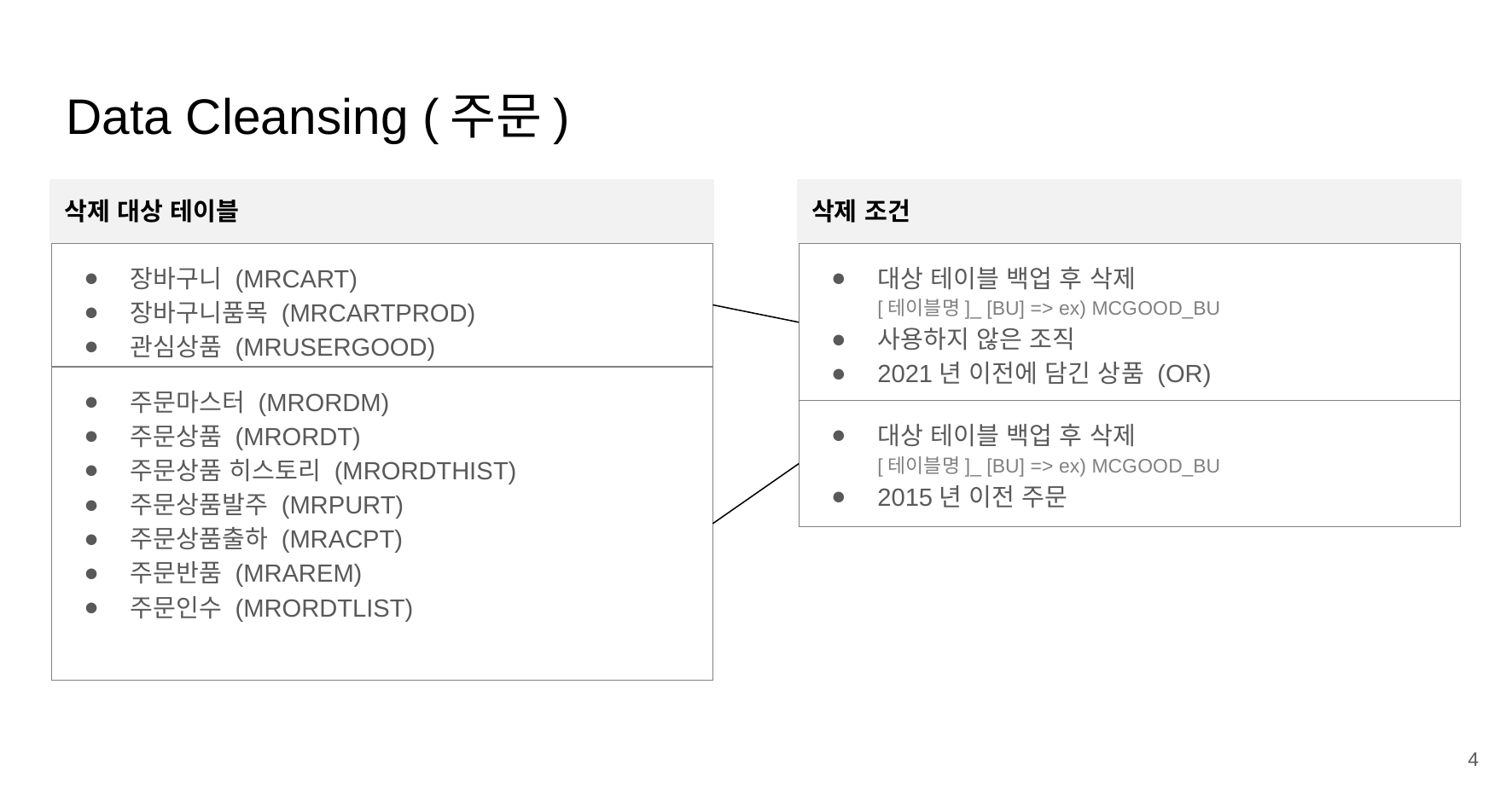

# Data Cleansing (주문)
삭제 대상 테이블
삭제 조건
장바구니 (MRCART)
장바구니품목 (MRCARTPROD)
관심상품 (MRUSERGOOD)
대상 테이블 백업 후 삭제
[테이블명]_ [BU] => ex) MCGOOD_BU
사용하지 않은 조직
2021년 이전에 담긴 상품 (OR)
주문마스터 (MRORDM)
주문상품 (MRORDT)
주문상품 히스토리 (MRORDTHIST)
주문상품발주 (MRPURT)
주문상품출하 (MRACPT)
주문반품 (MRAREM)
주문인수 (MRORDTLIST)
대상 테이블 백업 후 삭제
[테이블명]_ [BU] => ex) MCGOOD_BU
2015년 이전 주문
4